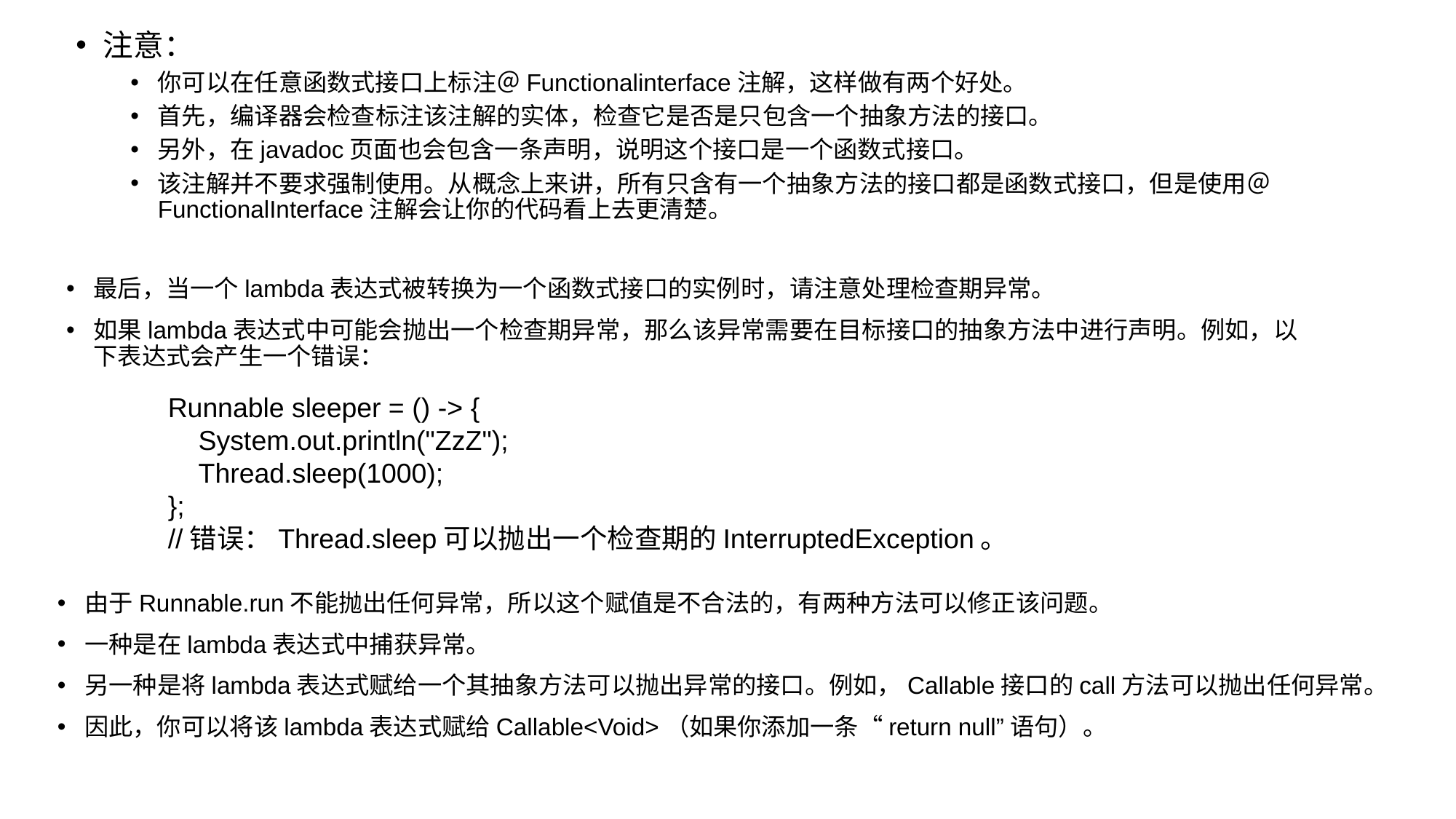

注意：
你可以在任意函数式接口上标注＠Functionalinterface注解，这样做有两个好处。
首先，编译器会检查标注该注解的实体，检查它是否是只包含一个抽象方法的接口。
另外，在javadoc页面也会包含一条声明，说明这个接口是一个函数式接口。
该注解并不要求强制使用。从概念上来讲，所有只含有一个抽象方法的接口都是函数式接口，但是使用＠FunctionalInterface注解会让你的代码看上去更清楚。
最后，当一个lambda表达式被转换为一个函数式接口的实例时，请注意处理检查期异常。
如果lambda表达式中可能会抛出一个检查期异常，那么该异常需要在目标接口的抽象方法中进行声明。例如，以下表达式会产生一个错误：
Runnable sleeper = () -> {
    System.out.println("ZzZ");
    Thread.sleep(1000);
};
//错误：Thread.sleep可以抛出一个检查期的InterruptedException。
由于Runnable.run不能抛出任何异常，所以这个赋值是不合法的，有两种方法可以修正该问题。
一种是在lambda表达式中捕获异常。
另一种是将lambda表达式赋给一个其抽象方法可以抛出异常的接口。例如，Callable接口的call方法可以抛出任何异常。
因此，你可以将该lambda表达式赋给Callable<Void>（如果你添加一条“return null”语句）。